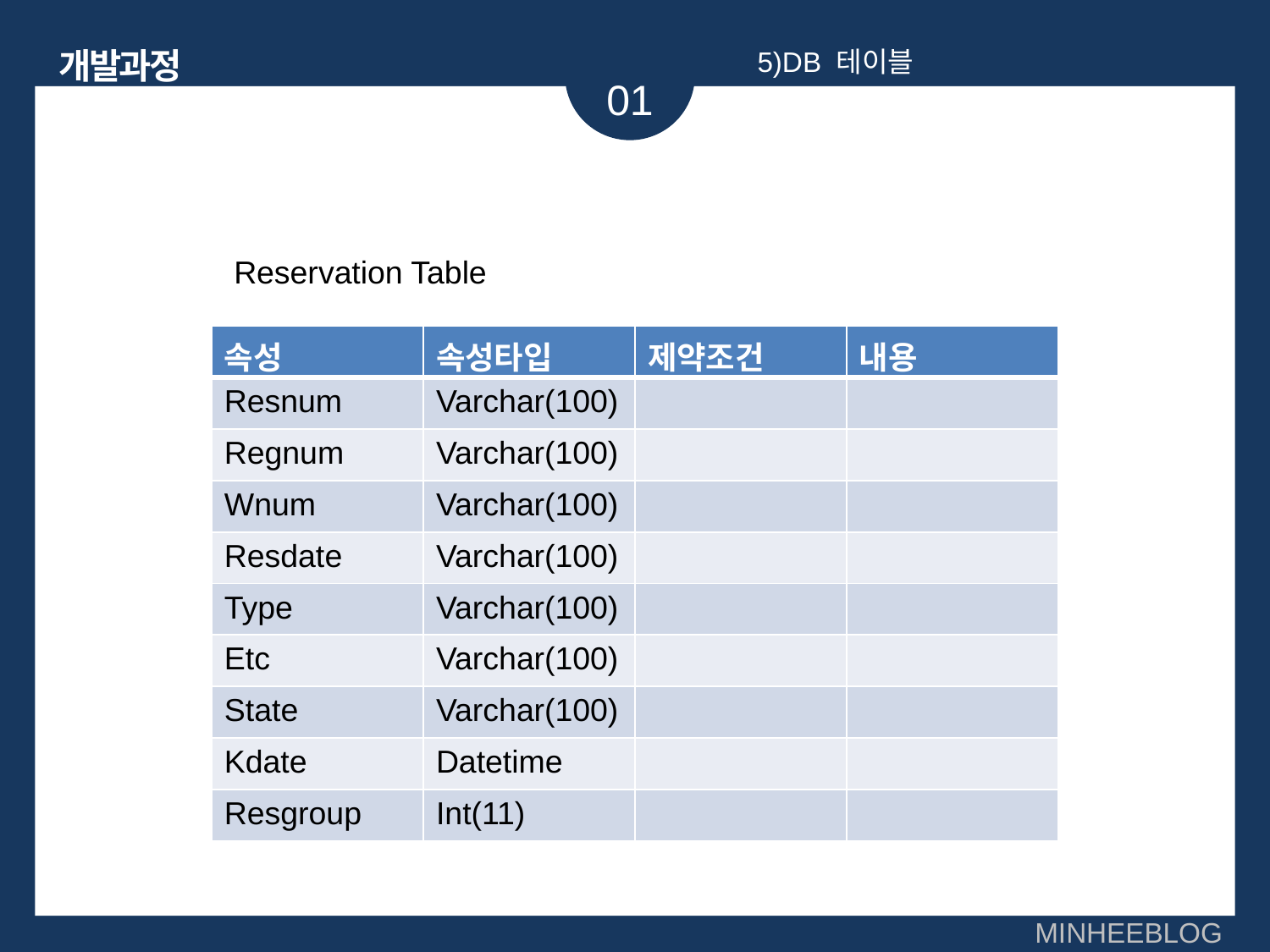

개발과정

5)DB 테이블
01

Reservation Table
| 속성 | 속성타입 | 제약조건 | 내용 |
| --- | --- | --- | --- |
| Resnum | Varchar(100) |  |  |
| Regnum | Varchar(100) |  |  |
| Wnum | Varchar(100) |  |  |
| Resdate | Varchar(100) |  |  |
| Type | Varchar(100) |  |  |
| Etc | Varchar(100) |  |  |
| State | Varchar(100) |  |  |
| Kdate | Datetime |  |  |
| Resgroup | Int(11) |  |  |
MINHEEBLOG